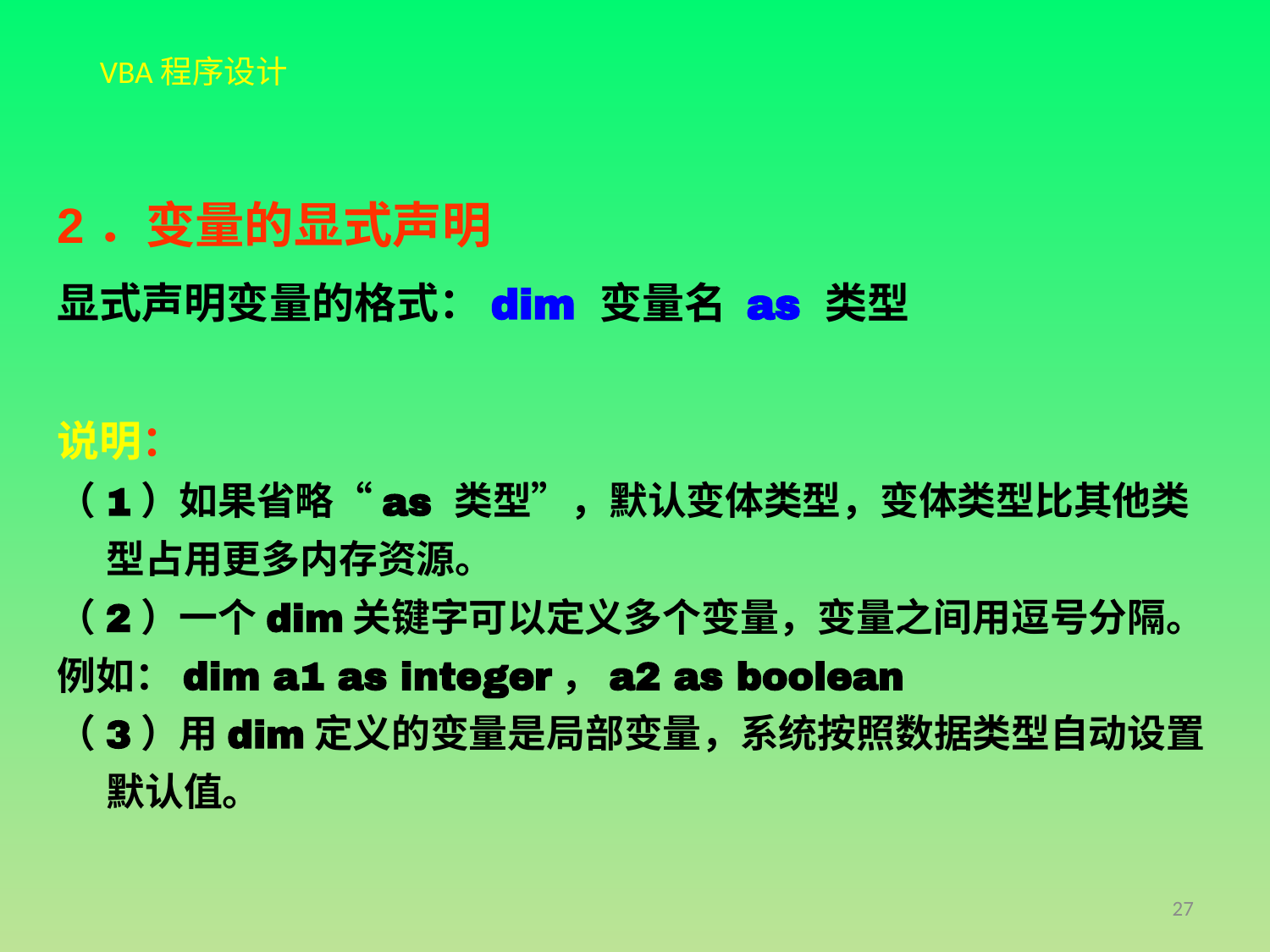

2．变量的显式声明
显式声明变量的格式：dim 变量名 as 类型

说明：
（1）如果省略“as 类型”，默认变体类型，变体类型比其他类型占用更多内存资源。
（2）一个dim关键字可以定义多个变量，变量之间用逗号分隔。
例如：dim a1 as integer，a2 as boolean
（3）用dim定义的变量是局部变量，系统按照数据类型自动设置默认值。
27